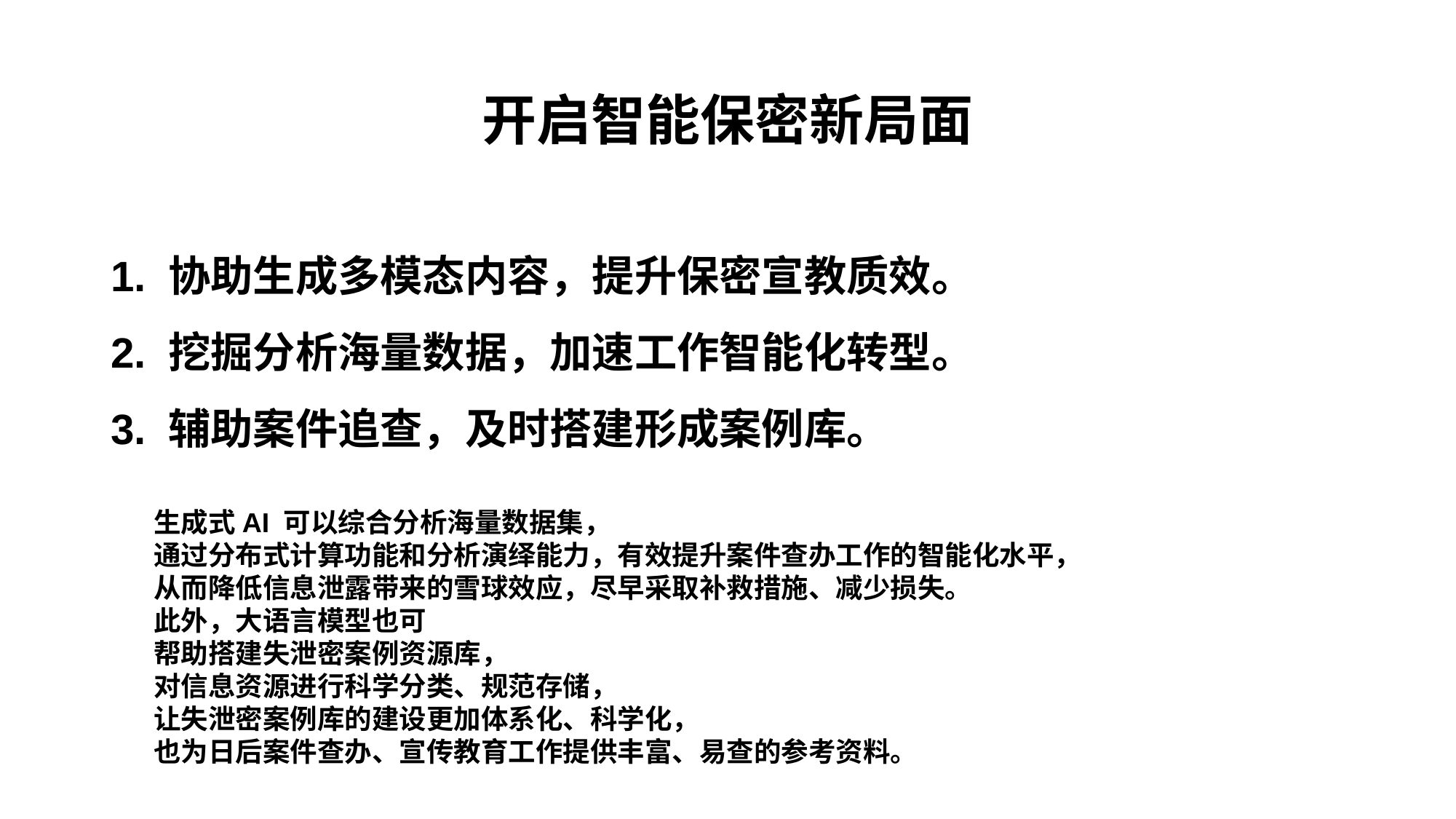

# 开启智能保密新局面
1. 协助生成多模态内容，提升保密宣教质效。
2. 挖掘分析海量数据，加速工作智能化转型。
3. 辅助案件追查，及时搭建形成案例库。
生成式AI 可以综合分析海量数据集，
通过分布式计算功能和分析演绎能力，有效提升案件查办工作的智能化水平，
从而降低信息泄露带来的雪球效应，尽早采取补救措施、减少损失。
此外，大语言模型也可
帮助搭建失泄密案例资源库，
对信息资源进行科学分类、规范存储，
让失泄密案例库的建设更加体系化、科学化，
也为日后案件查办、宣传教育工作提供丰富、易查的参考资料。